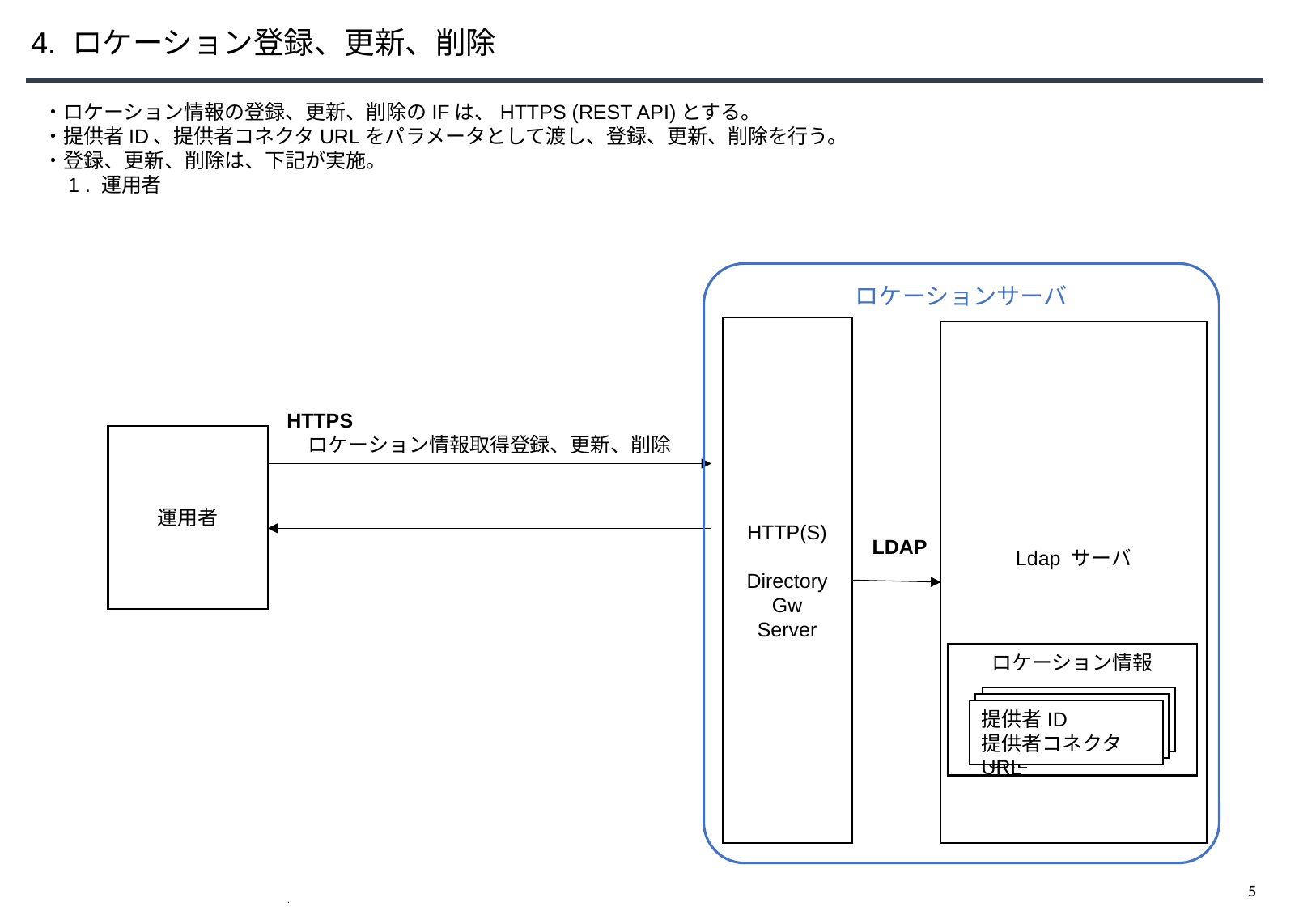

# 4. ロケーション登録、更新、削除
・ロケーション情報の登録、更新、削除のIFは、HTTPS (REST API)とする。
・提供者ID、提供者コネクタURLをパラメータとして渡し、登録、更新、削除を行う。
・登録、更新、削除は、下記が実施。
　1 . 運用者
ロケーションサーバ
HTTP(S)

Directory
Gw
Server
Ldap サーバ

 HTTPS
     ロケーション情報取得登録、更新、削除
運用者
LDAP
ロケーション情報
提供者ID
提供者コネクタURL
提供者ID
提供者コネクタURL
提供者ID
提供者コネクタURL